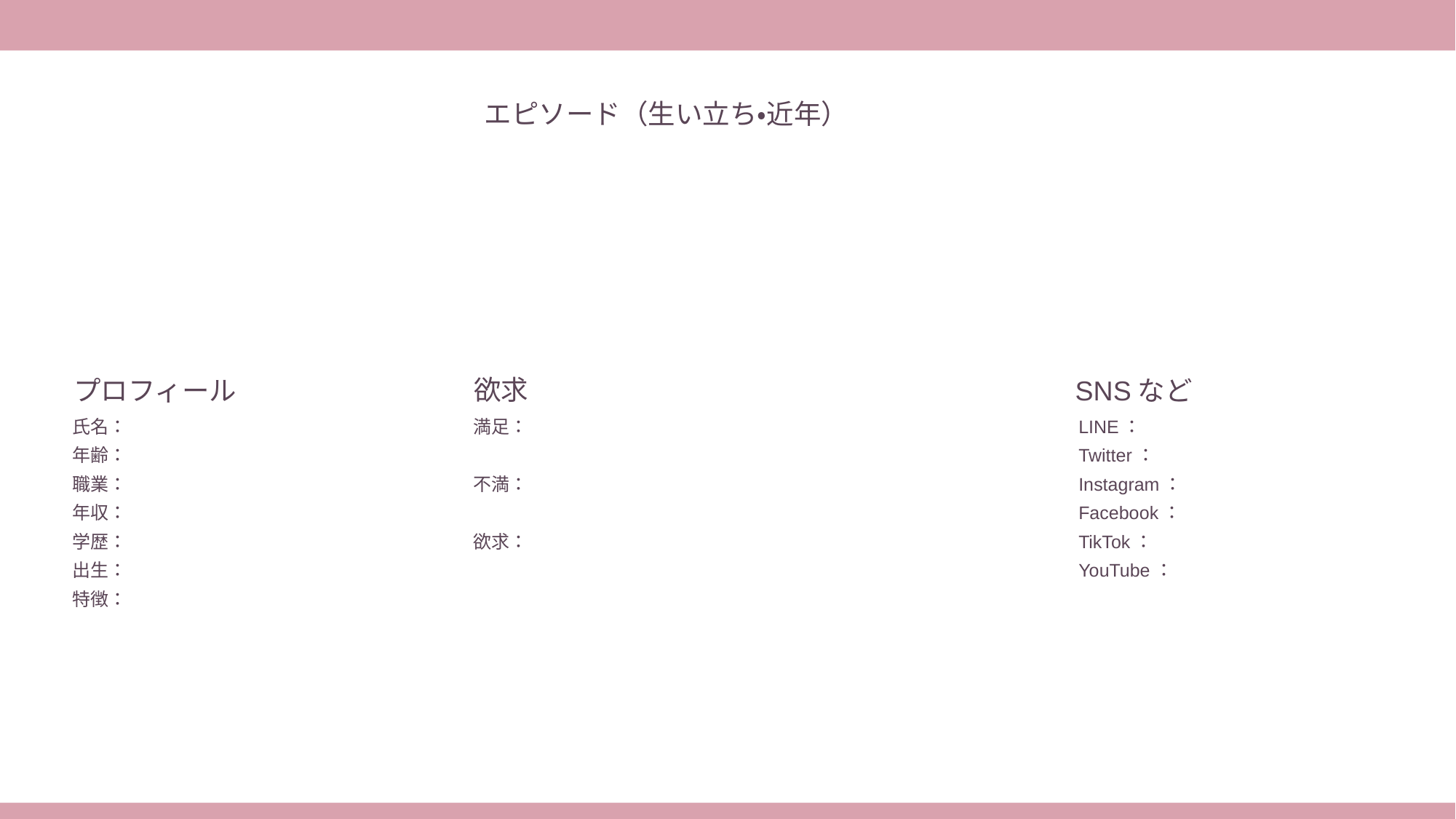

#

氏名：
年齢：
職業：
年収：
学歴：
出生：
特徴：
満足：

不満：

欲求：
LINE：
Twitter：
Instagram：
Facebook：
TikTok：
YouTube：